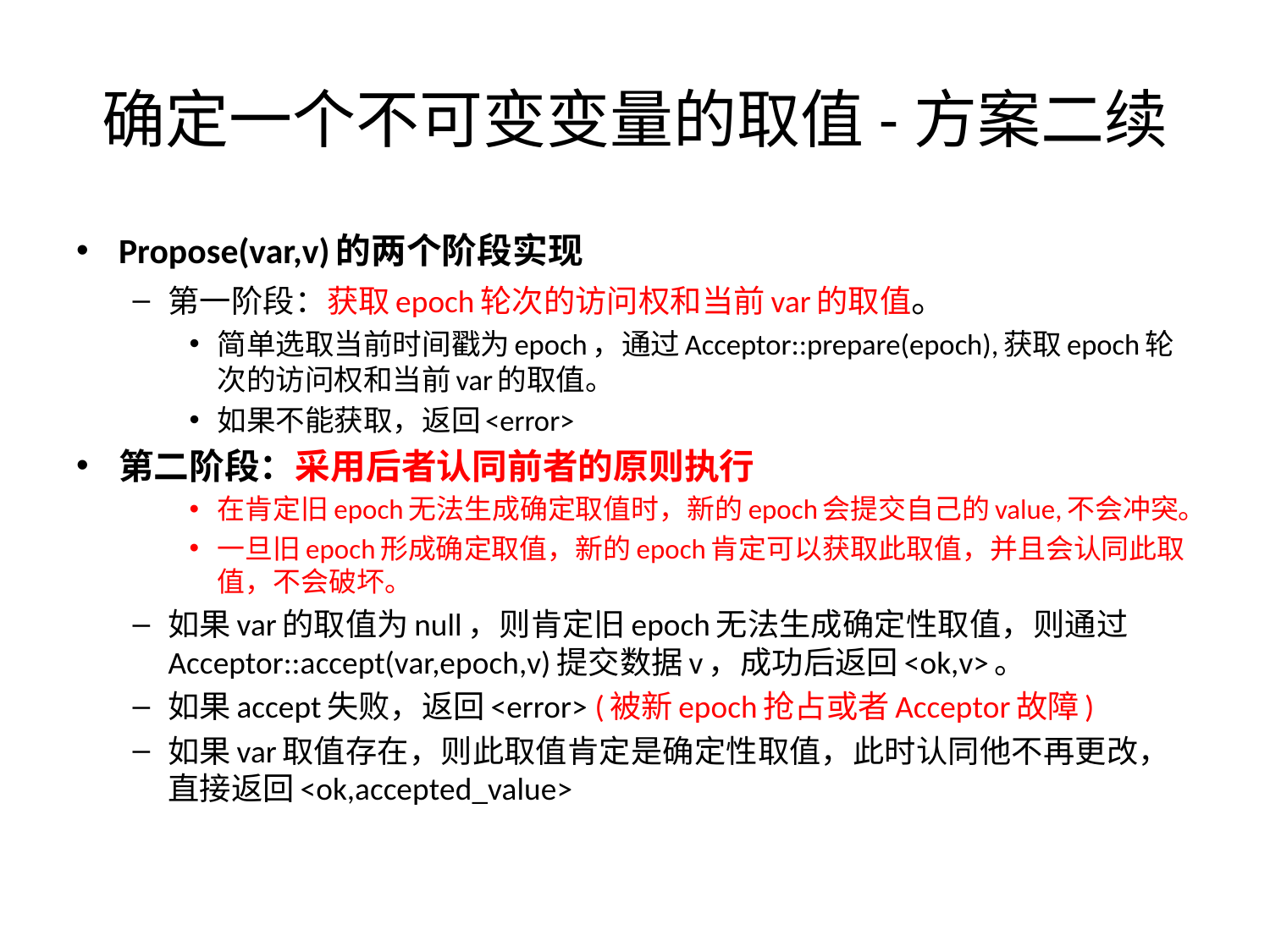

# 确定一个不可变变量的取值-方案二续
Propose(var,v)的两个阶段实现
第一阶段：获取epoch轮次的访问权和当前var的取值。
简单选取当前时间戳为epoch，通过Acceptor::prepare(epoch),获取epoch轮次的访问权和当前var的取值。
如果不能获取，返回<error>
第二阶段：采用后者认同前者的原则执行
在肯定旧epoch无法生成确定取值时，新的epoch会提交自己的value,不会冲突。
一旦旧epoch形成确定取值，新的epoch肯定可以获取此取值，并且会认同此取值，不会破坏。
如果var的取值为null，则肯定旧epoch无法生成确定性取值，则通过Acceptor::accept(var,epoch,v)提交数据v，成功后返回<ok,v>。
如果accept失败，返回<error> (被新epoch抢占或者Acceptor故障)
如果var取值存在，则此取值肯定是确定性取值，此时认同他不再更改，直接返回<ok,accepted_value>